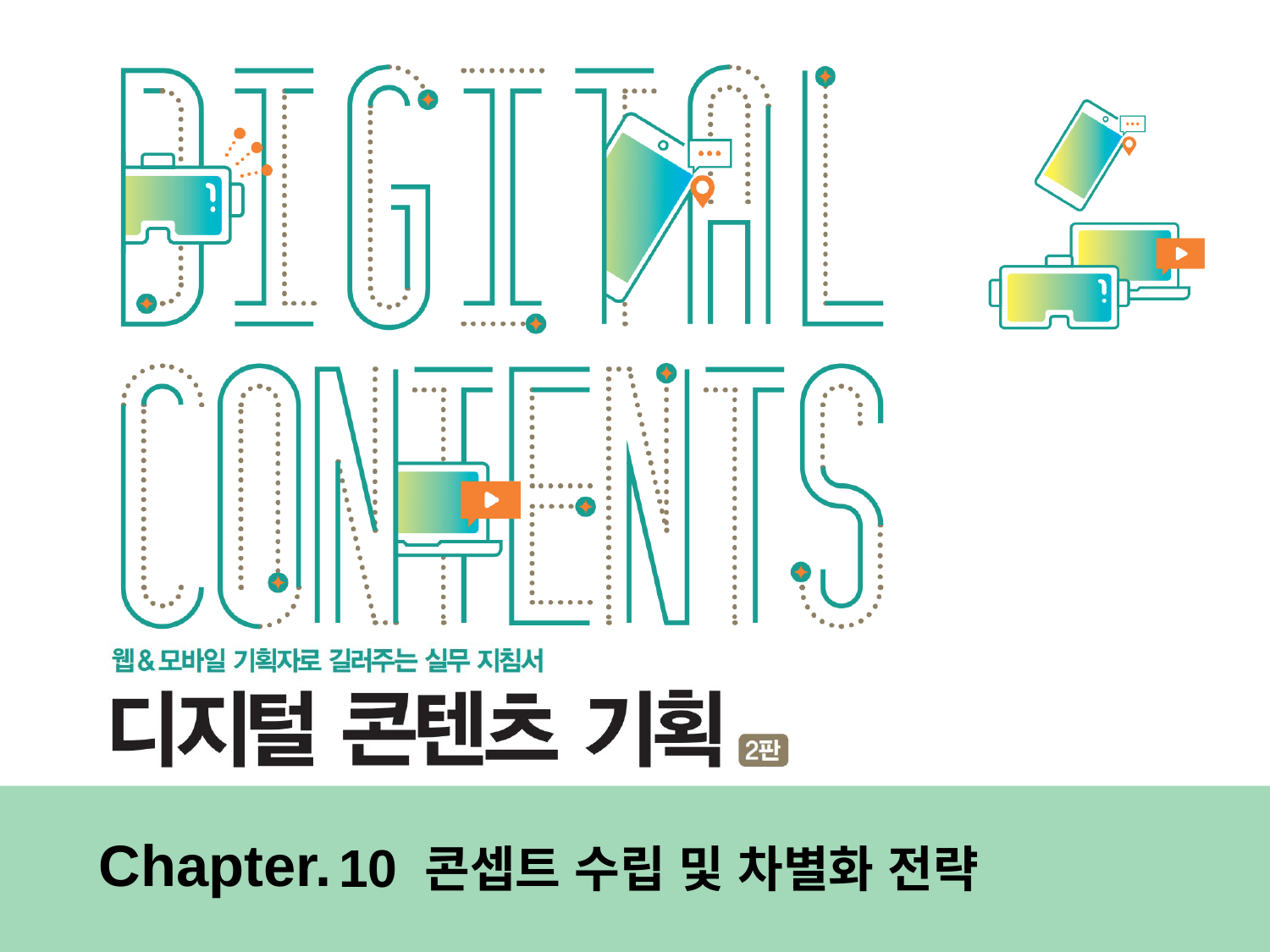

# 10 콘셉트 수립 및 차별화 전략